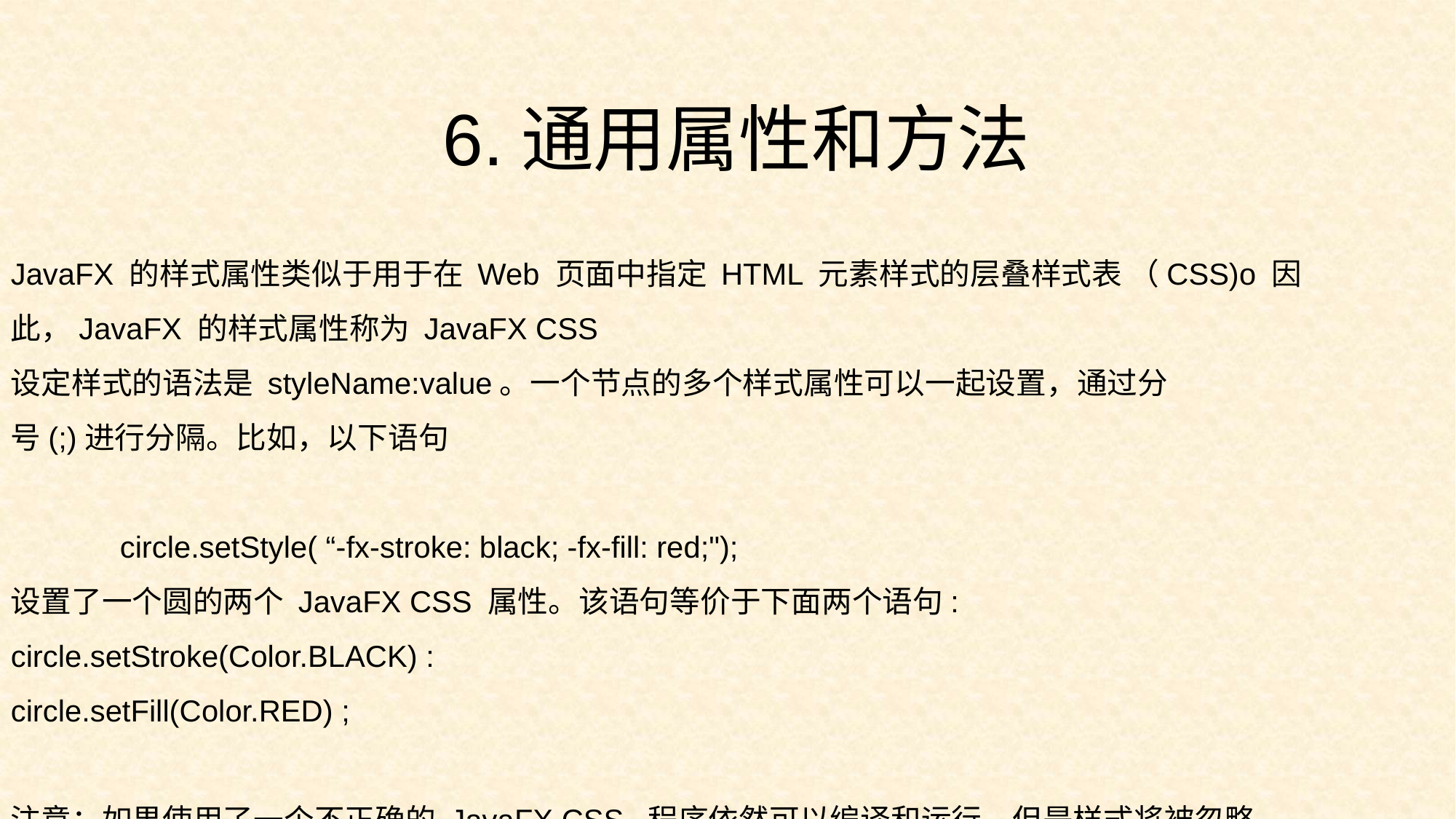

6.通用属性和方法
JavaFX 的样式属性类似于用于在 Web 页面中指定 HTML 元素样式的层叠样式表 （CSS)o 因此，JavaFX 的样式属性称为 JavaFX CSS
设定样式的语法是 styleName:value。一个节点的多个样式属性可以一起设置，通过分
号(;)进行分隔。比如，以下语句

	circle.setStyle( “-fx-stroke: black; -fx-fill: red;");
设置了一个圆的两个 JavaFX CSS 属性。该语句等价于下面两个语句:
circle.setStroke(Color.BLACK) :
circle.setFill(Color.RED) ;

注意：如果使用了一个不正确的 JavaFX CSS, 程序依然可以编译和运行，但是样式将被忽略